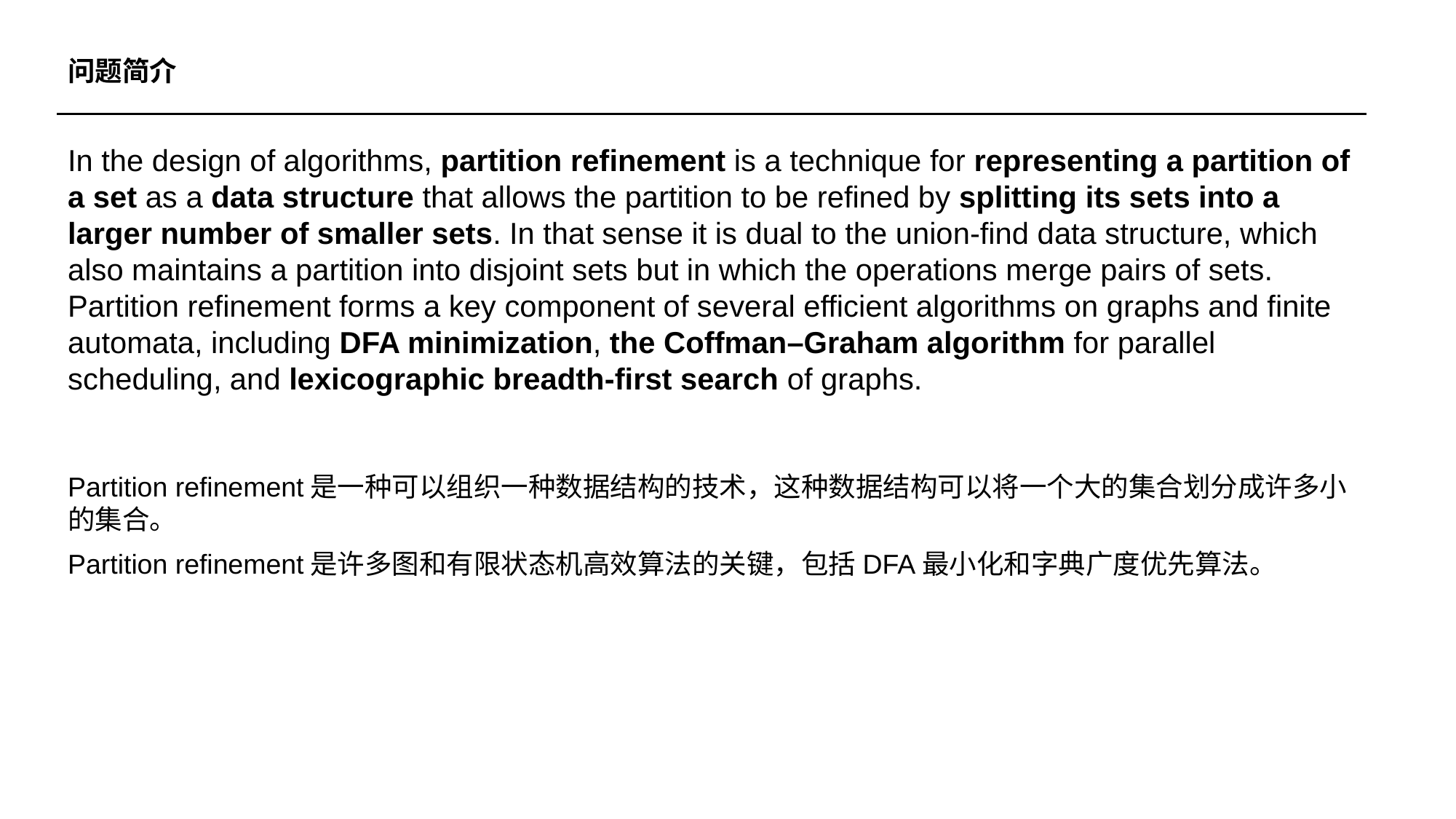

问题简介
In the design of algorithms, partition refinement is a technique for representing a partition of a set as a data structure that allows the partition to be refined by splitting its sets into a larger number of smaller sets. In that sense it is dual to the union-find data structure, which also maintains a partition into disjoint sets but in which the operations merge pairs of sets.
Partition refinement forms a key component of several efficient algorithms on graphs and finite automata, including DFA minimization, the Coffman–Graham algorithm for parallel scheduling, and lexicographic breadth-first search of graphs.
Partition refinement是一种可以组织一种数据结构的技术，这种数据结构可以将一个大的集合划分成许多小的集合。
Partition refinement是许多图和有限状态机高效算法的关键，包括DFA最小化和字典广度优先算法。